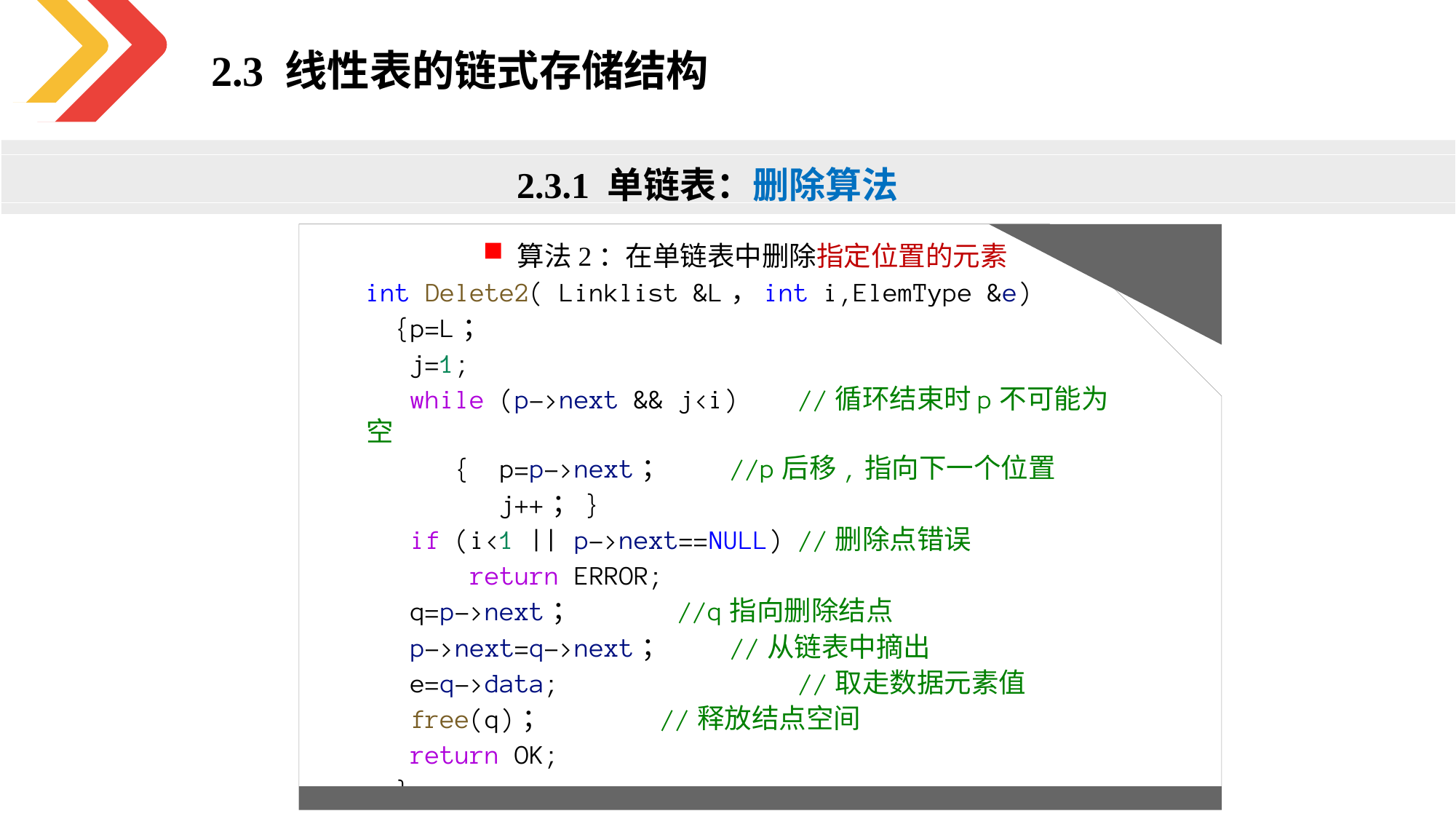

2.3 线性表的链式存储结构

2.3.1 单链表：删除算法

算法2：在单链表中删除指定位置的元素
int Delete2( Linklist &L，int i,ElemType &e)
  {p=L；
   j=1;
   while (p->next && j<i)    //循环结束时p不可能为空
      {  p=p->next；         //p后移,指向下一个位置
         j++；}
   if (i<1 || p->next==NULL) //删除点错误
       return ERROR;
   q=p->next；               //q指向删除结点
   p->next=q->next；         //从链表中摘出
   e=q->data;                //取走数据元素值
   free(q)；                 //释放结点空间
   return OK;
  }